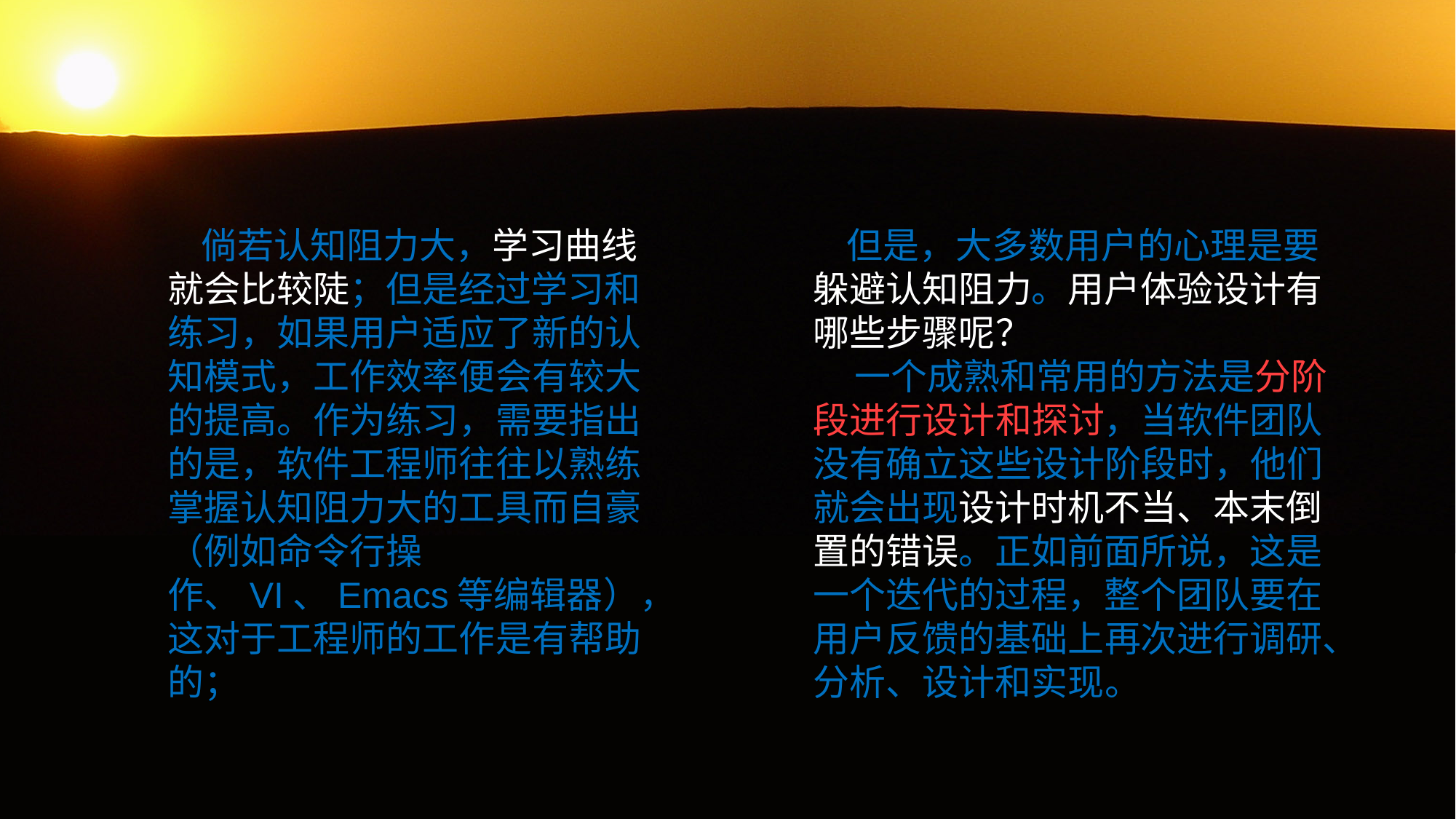

倘若认知阻力大，学习曲线就会比较陡；但是经过学习和练习，如果用户适应了新的认知模式，工作效率便会有较大的提高。作为练习，需要指出的是，软件工程师往往以熟练掌握认知阻力大的工具而自豪（例如命令行操作、VI、Emacs等编辑器），这对于工程师的工作是有帮助的；
   但是，大多数用户的心理是要躲避认知阻力。用户体验设计有哪些步骤呢？
    一个成熟和常用的方法是分阶段进行设计和探讨，当软件团队没有确立这些设计阶段时，他们就会出现设计时机不当、本末倒置的错误。正如前面所说，这是一个迭代的过程，整个团队要在用户反馈的基础上再次进行调研、分析、设计和实现。